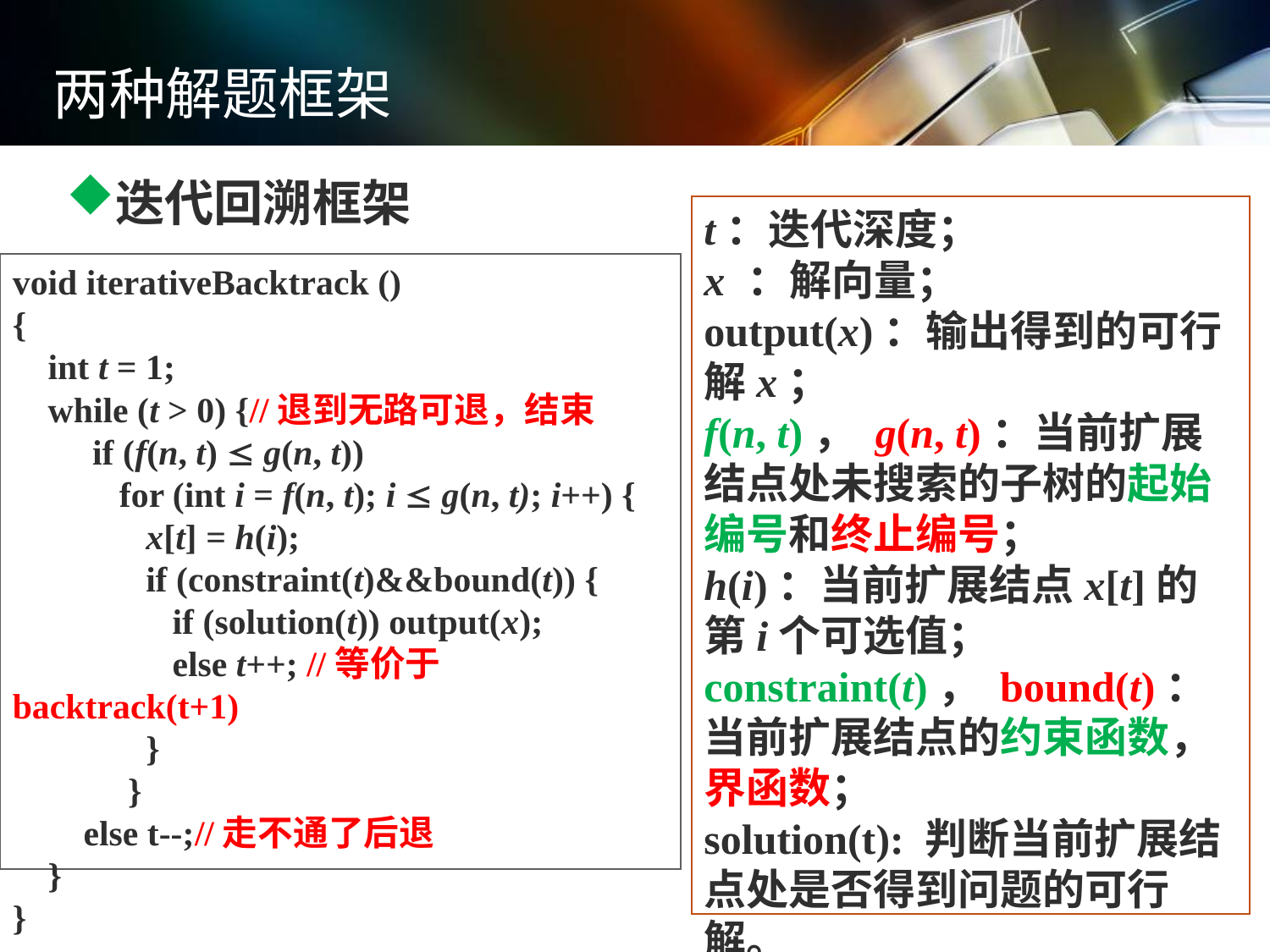

两种解题框架
迭代回溯框架
t：迭代深度；
x ：解向量；
output(x)：输出得到的可行解x；
f(n, t)， g(n, t)：当前扩展结点处未搜索的子树的起始编号和终止编号；
h(i)：当前扩展结点x[t]的第i个可选值；
constraint(t)， bound(t)：当前扩展结点的约束函数，界函数；
solution(t): 判断当前扩展结点处是否得到问题的可行解。
void iterativeBacktrack ()
{
    int t = 1;
    while (t > 0) {//退到无路可退，结束
         if (f(n, t) ≤ g(n, t))
            for (int i = f(n, t); i ≤ g(n, t); i++) {
               x[t] = h(i);
               if (constraint(t)&&bound(t)) {
                  if (solution(t)) output(x);
                  else t++; //等价于backtrack(t+1)
               }
             }
        else t--;//走不通了后退
    }
}